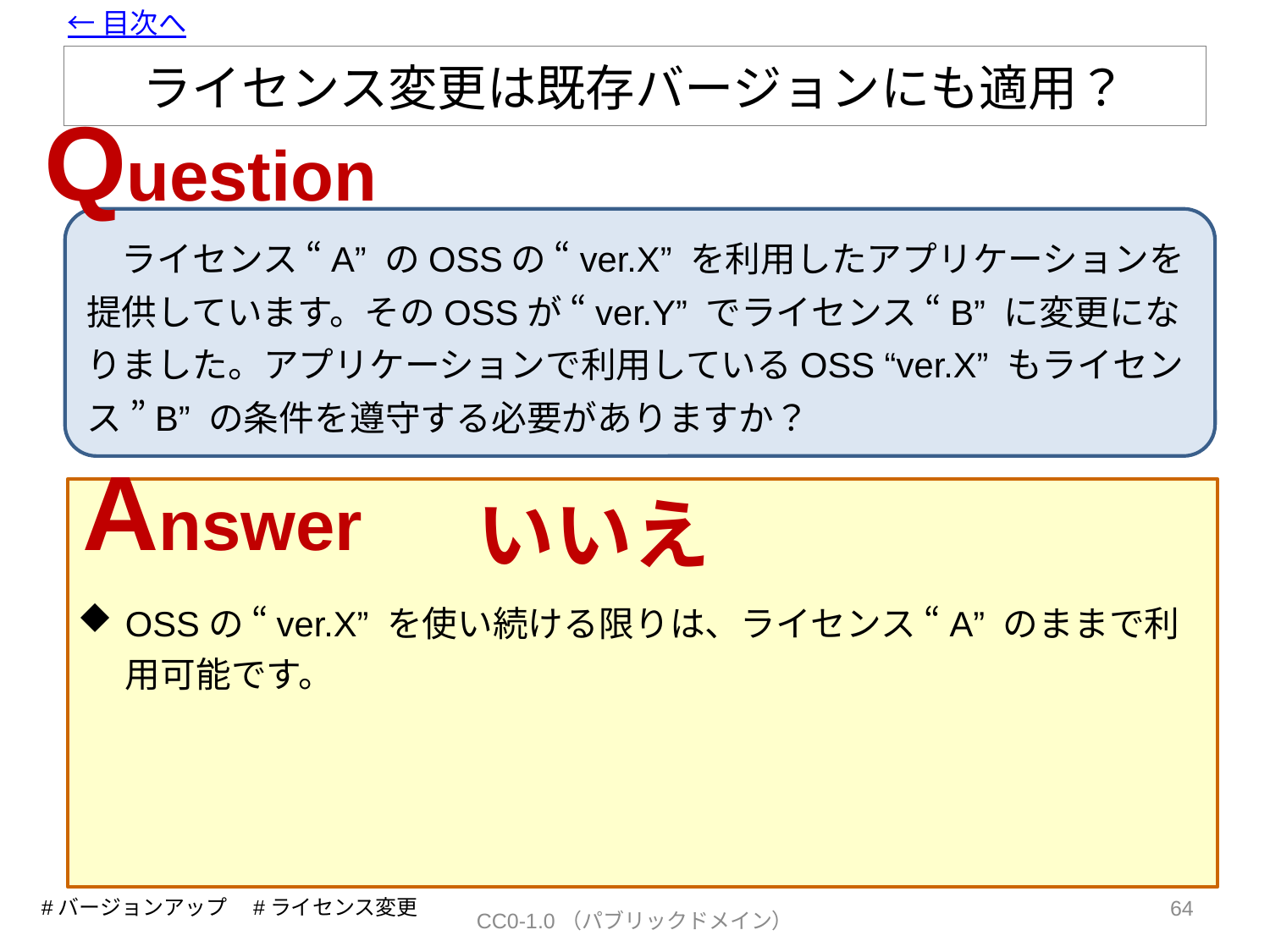

← 目次へ
# ライセンス変更は既存バージョンにも適用？
Question
　ライセンス “A” のOSSの “ver.X” を利用したアプリケーションを提供しています。そのOSSが “ver.Y” でライセンス “B” に変更になりました。アプリケーションで利用しているOSS “ver.X” もライセンス ”B” の条件を遵守する必要がありますか？
Answer

いいえ
OSSの “ver.X” を使い続ける限りは、ライセンス “A” のままで利用可能です。
64
#バージョンアップ　#ライセンス変更
CC0-1.0（パブリックドメイン）